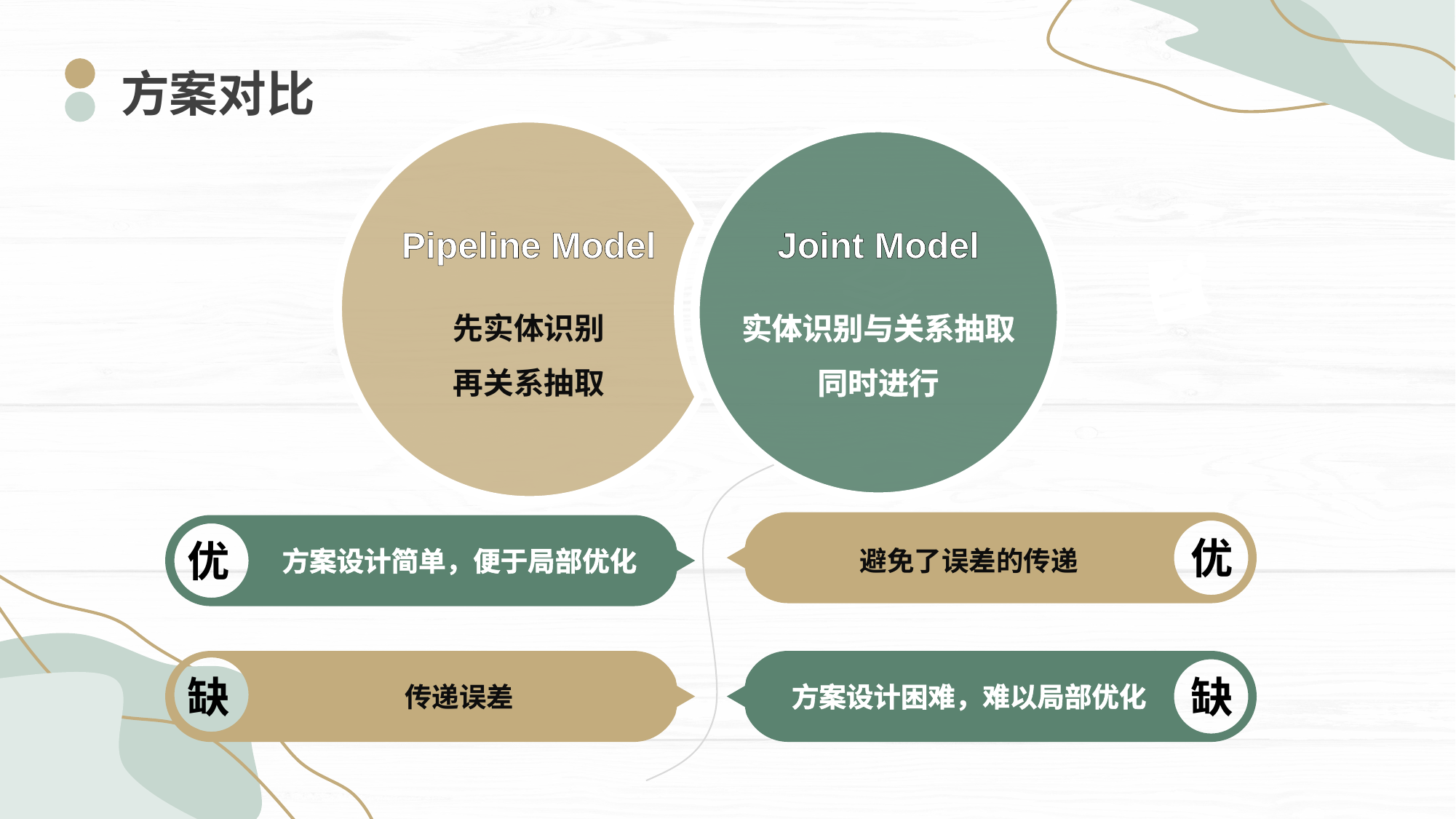

方案对比

Pipeline Model
Joint Model

实体识别与关系抽取
同时进行
先实体识别
再关系抽取

优
优
方案设计简单，便于局部优化
避免了误差的传递
缺
缺
方案设计困难，难以局部优化
传递误差